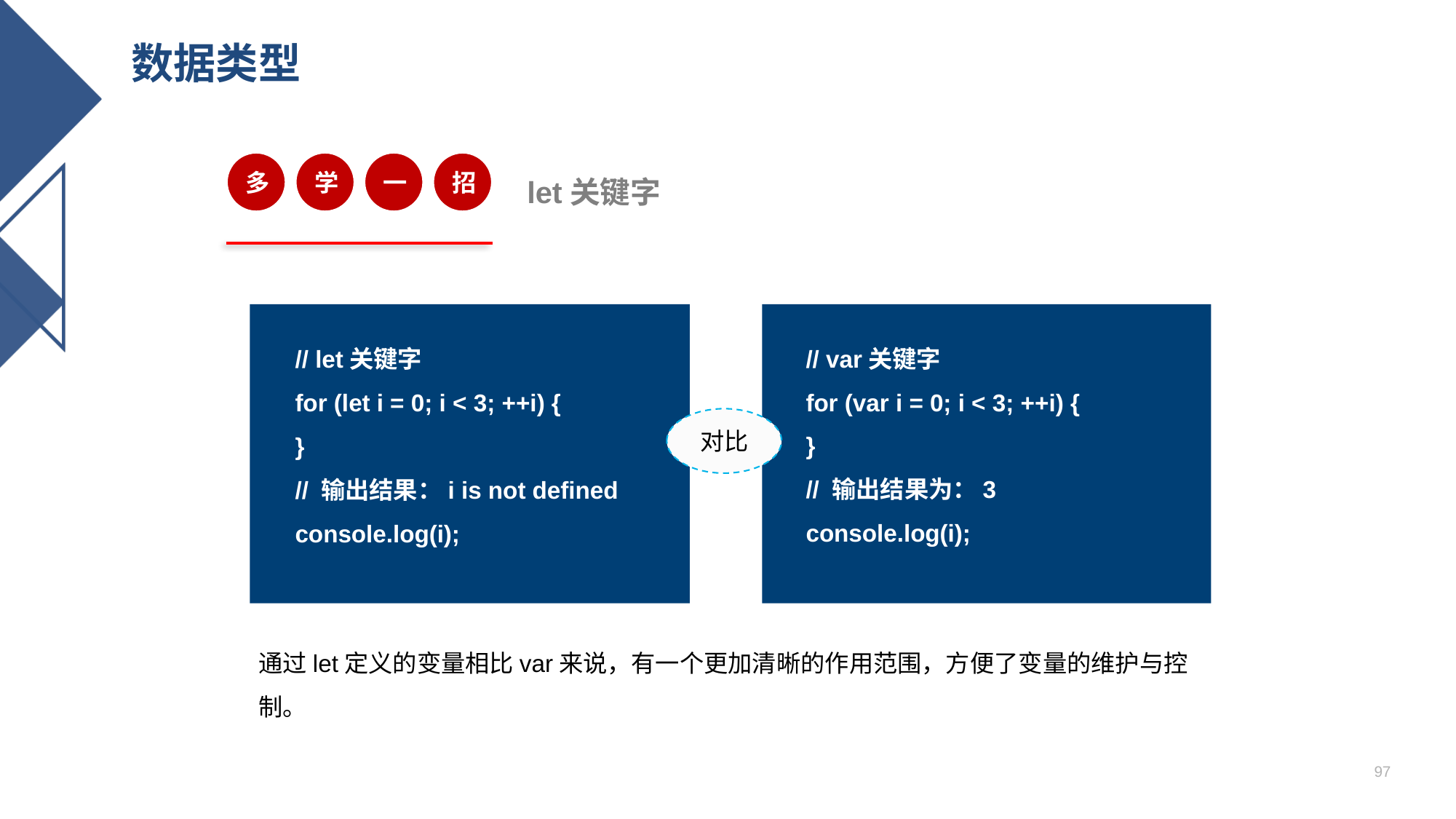

# 数据类型
多
学
一
招
let关键字

// let关键字
for (let i = 0; i < 3; ++i) {
}
// 输出结果：i is not defined
console.log(i);

// var关键字
for (var i = 0; i < 3; ++i) {
}
// 输出结果为：3
console.log(i);
对比
通过let定义的变量相比var来说，有一个更加清晰的作用范围，方便了变量的维护与控制。
97